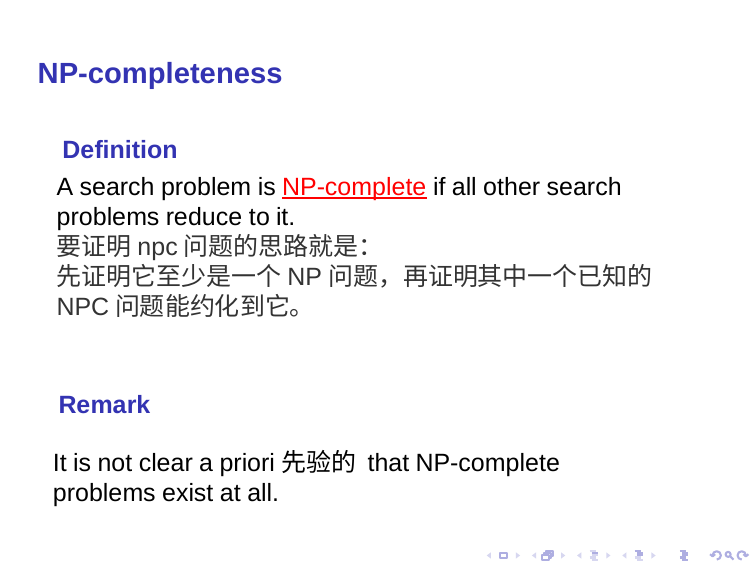

NP-completeness
Definition
A search problem is NP-complete if all other search problems reduce to it.
要证明npc问题的思路就是：
先证明它至少是一个NP问题，再证明其中一个已知的NPC问题能约化到它。

Remark
It is not clear a priori先验的 that NP-complete problems exist at all.